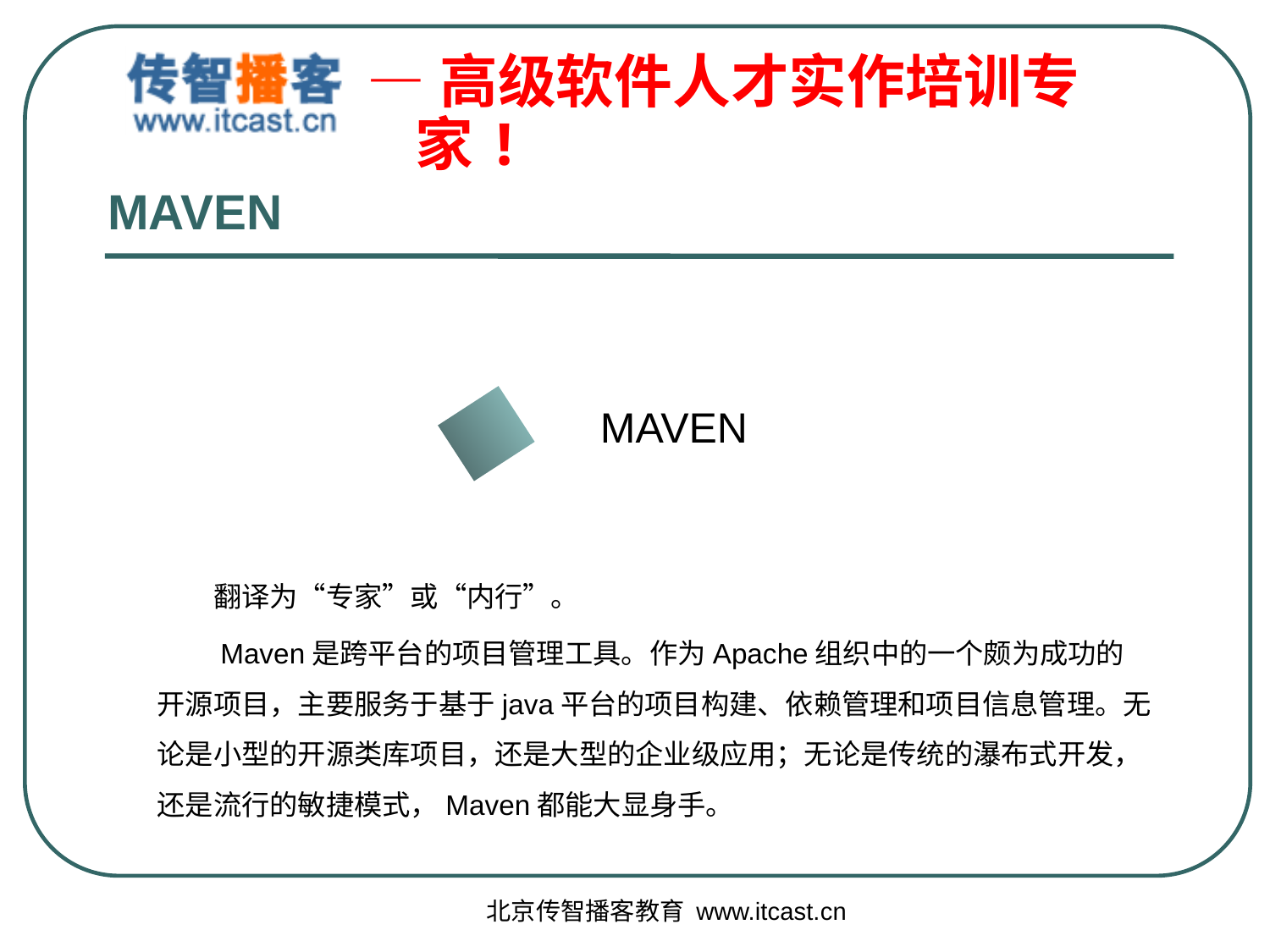

# MAVEN

MAVEN
　　翻译为“专家”或“内行”。
　　Maven是跨平台的项目管理工具。作为Apache组织中的一个颇为成功的开源项目，主要服务于基于java平台的项目构建、依赖管理和项目信息管理。无论是小型的开源类库项目，还是大型的企业级应用；无论是传统的瀑布式开发，还是流行的敏捷模式，Maven都能大显身手。
北京传智播客教育 www.itcast.cn